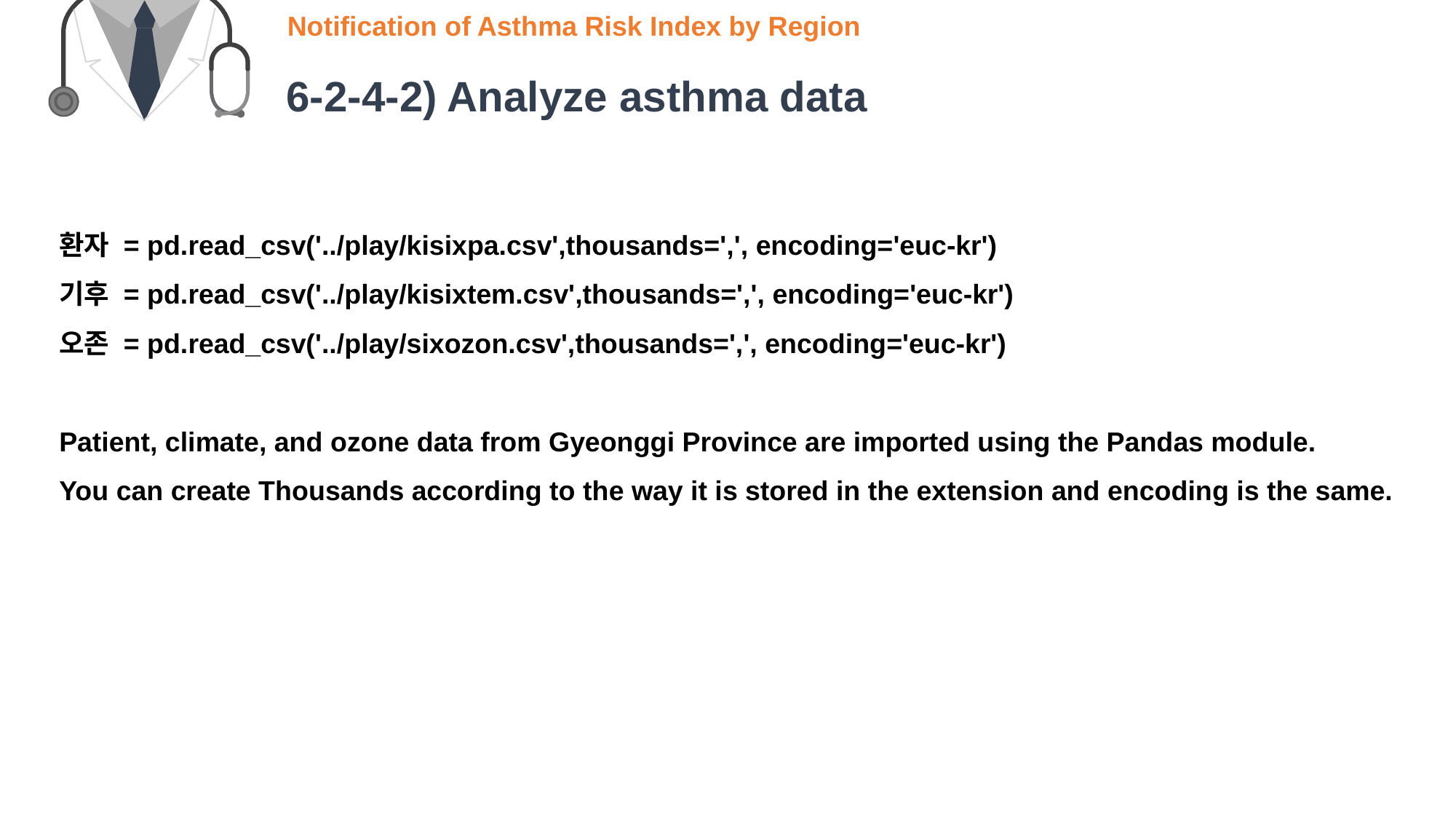

Notification of Asthma Risk Index by Region
6-2-4-2) Analyze asthma data
환자 = pd.read_csv('../play/kisixpa.csv',thousands=',', encoding='euc-kr')
기후 = pd.read_csv('../play/kisixtem.csv',thousands=',', encoding='euc-kr')
오존 = pd.read_csv('../play/sixozon.csv',thousands=',', encoding='euc-kr')

Patient, climate, and ozone data from Gyeonggi Province are imported using the Pandas module.
You can create Thousands according to the way it is stored in the extension and encoding is the same.